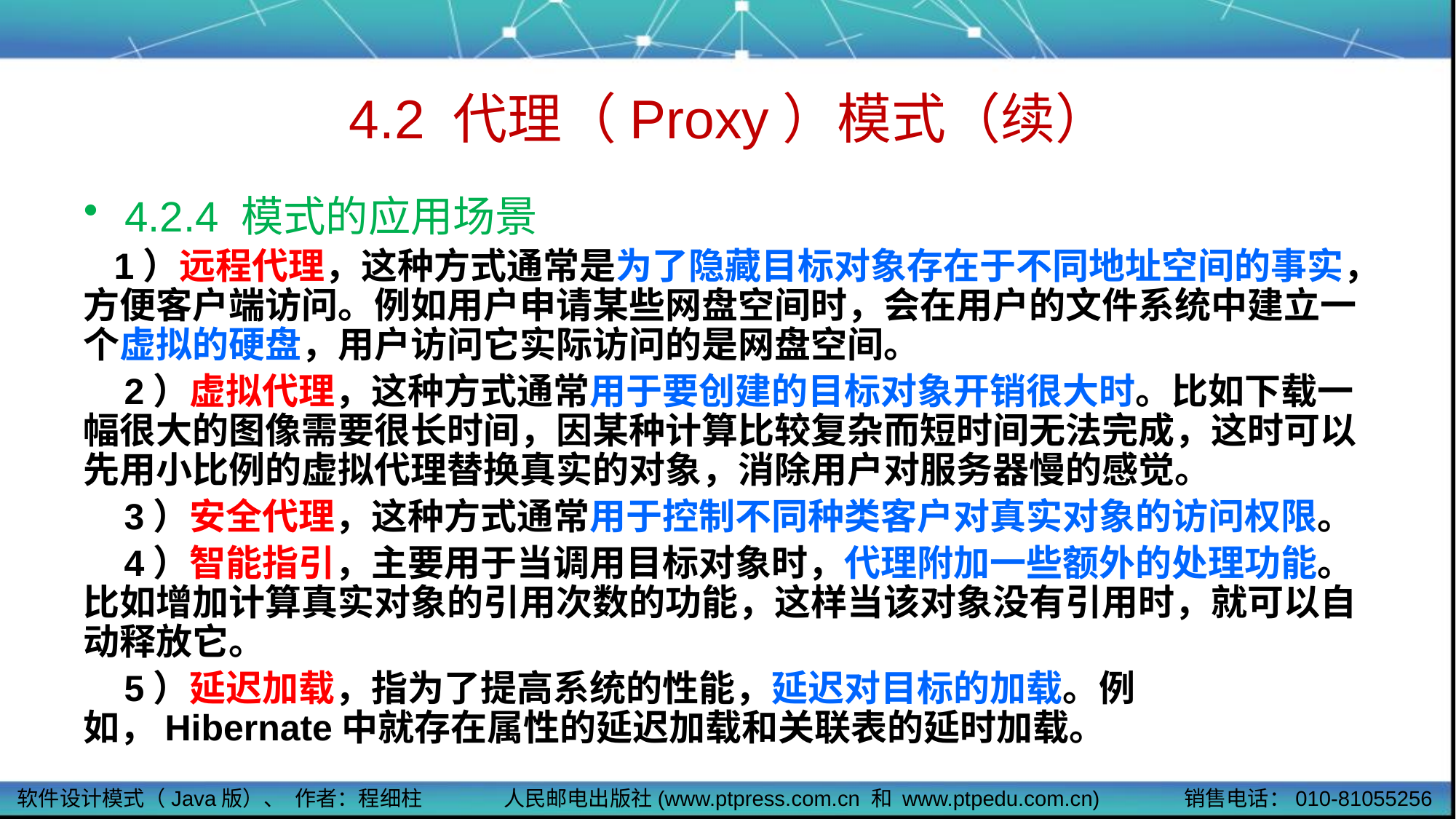

# 4.2 代理（Proxy）模式（续）
4.2.4 模式的应用场景
   1）远程代理，这种方式通常是为了隐藏目标对象存在于不同地址空间的事实，方便客户端访问。例如用户申请某些网盘空间时，会在用户的文件系统中建立一个虚拟的硬盘，用户访问它实际访问的是网盘空间。
    2）虚拟代理，这种方式通常用于要创建的目标对象开销很大时。比如下载一幅很大的图像需要很长时间，因某种计算比较复杂而短时间无法完成，这时可以先用小比例的虚拟代理替换真实的对象，消除用户对服务器慢的感觉。
    3）安全代理，这种方式通常用于控制不同种类客户对真实对象的访问权限。
    4）智能指引，主要用于当调用目标对象时，代理附加一些额外的处理功能。比如增加计算真实对象的引用次数的功能，这样当该对象没有引用时，就可以自动释放它。
    5）延迟加载，指为了提高系统的性能，延迟对目标的加载。例如，Hibernate中就存在属性的延迟加载和关联表的延时加载。
软件设计模式（Java版）、  作者：程细柱
人民邮电出版社(www.ptpress.com.cn 和 www.ptpedu.com.cn)
销售电话：010-81055256